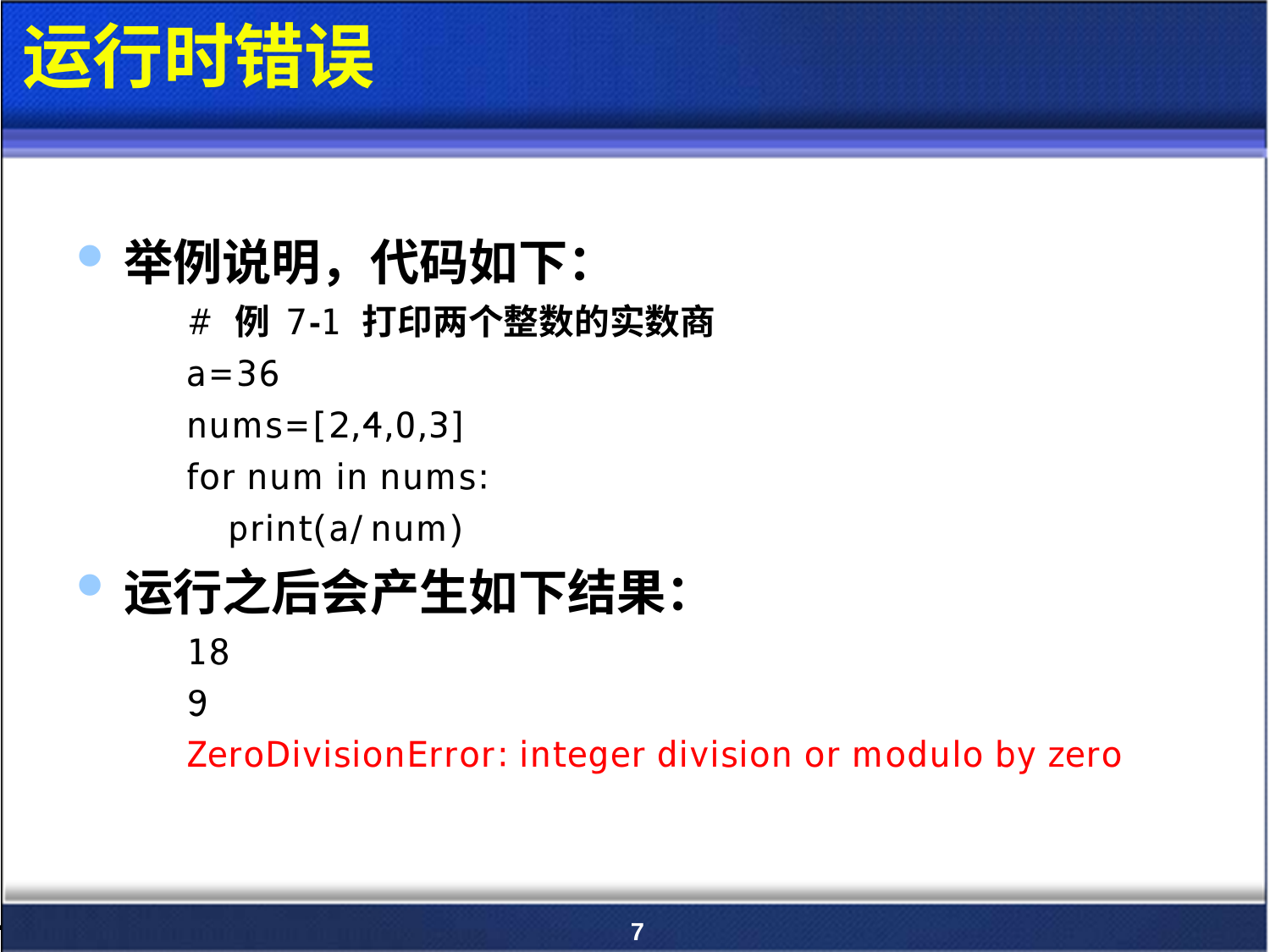

# 运行时错误
举例说明，代码如下：
# 例 7‑1 打印两个整数的实数商
a=36
nums=[2,4,0,3]
for num in nums:
    print(a/num)
运行之后会产生如下结果：
18
9
ZeroDivisionError: integer division or modulo by zero

7